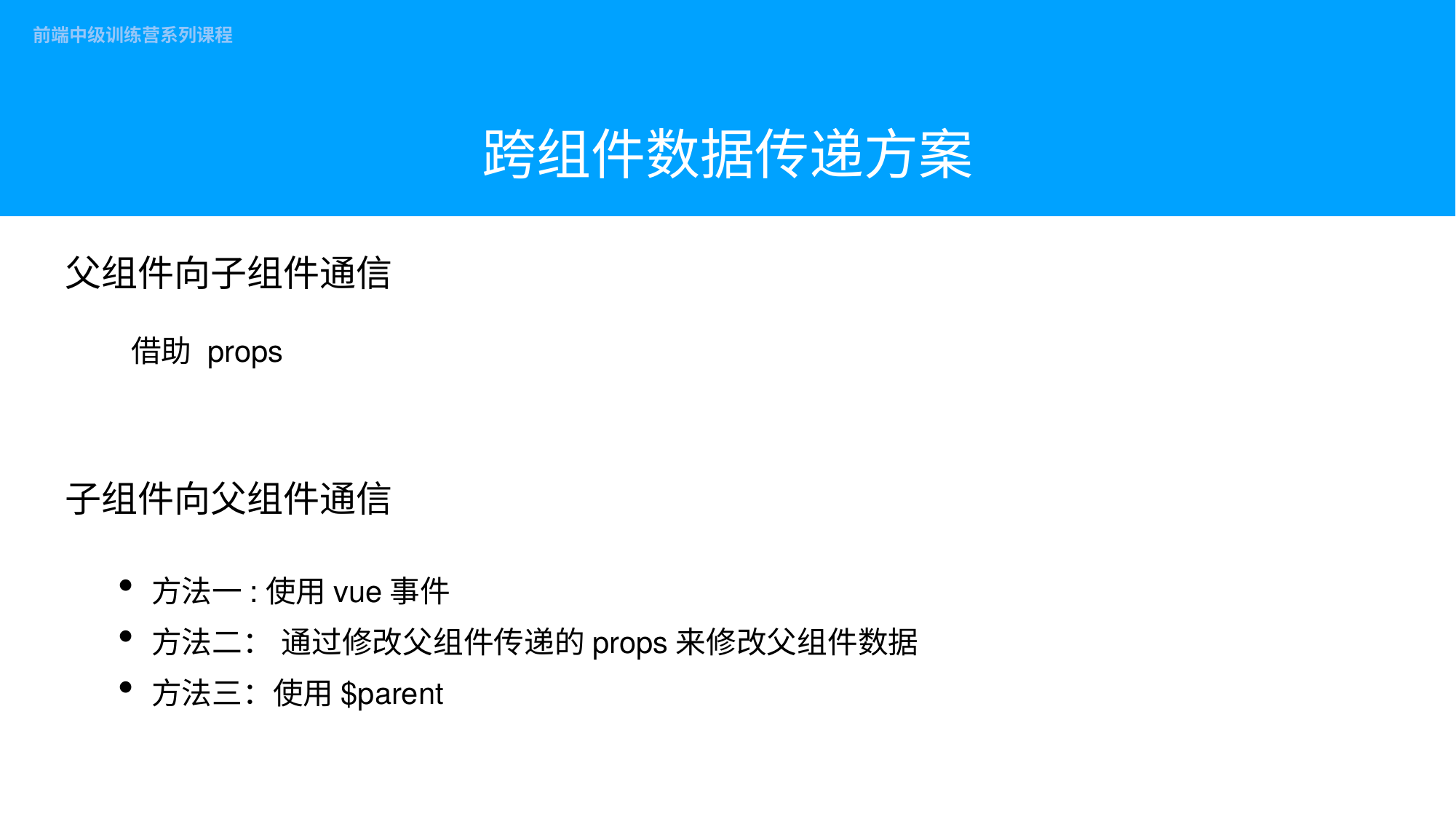

# 跨组件数据传递方案
父组件向子组件通信

       借助 props

子组件向父组件通信

方法一:使用vue事件
方法二： 通过修改父组件传递的props来修改父组件数据
方法三：使用$parent